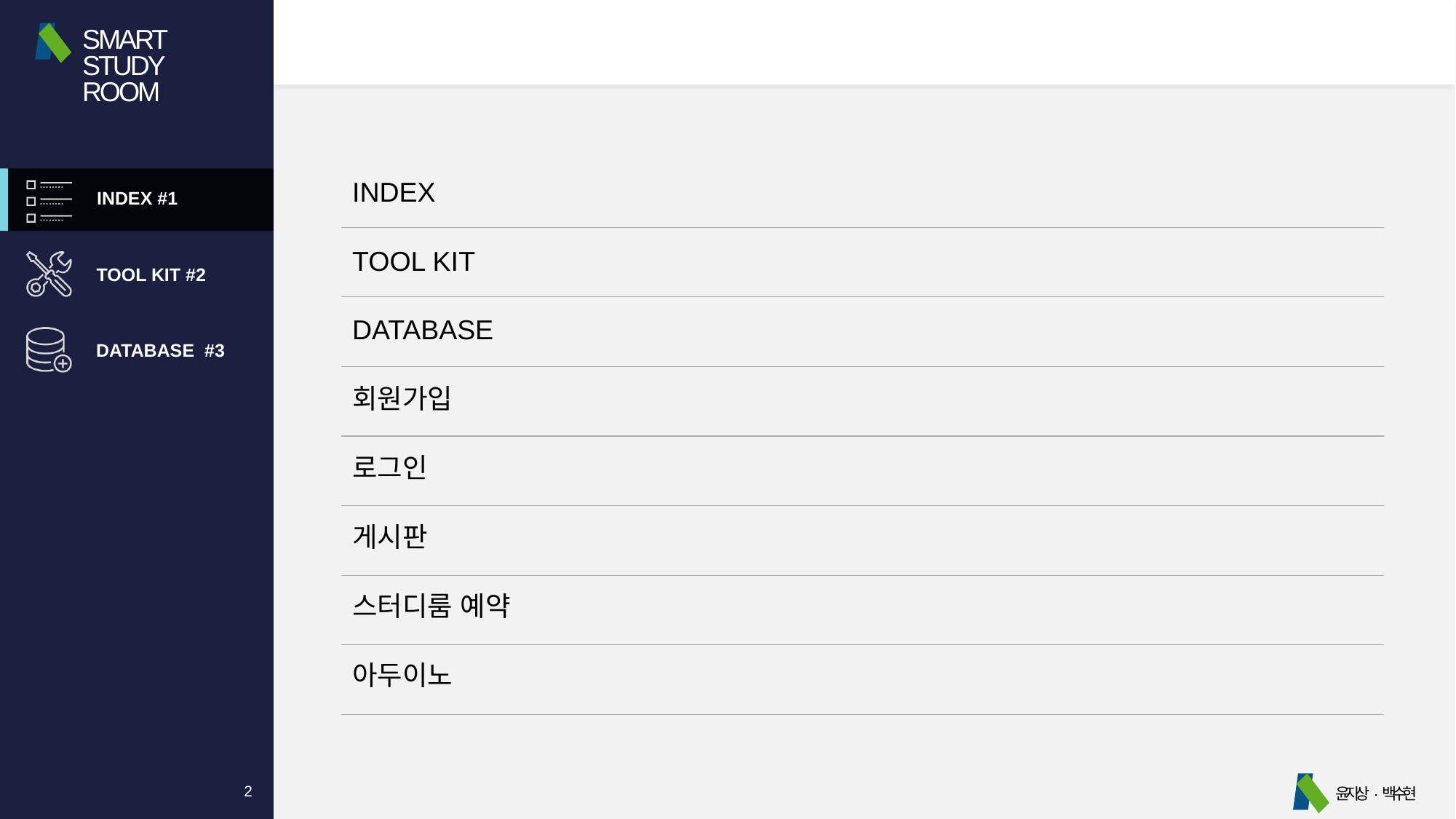

INDEX
TOOL KIT
DATABASE
회원가입
로그인
게시판
스터디룸 예약
아두이노
2